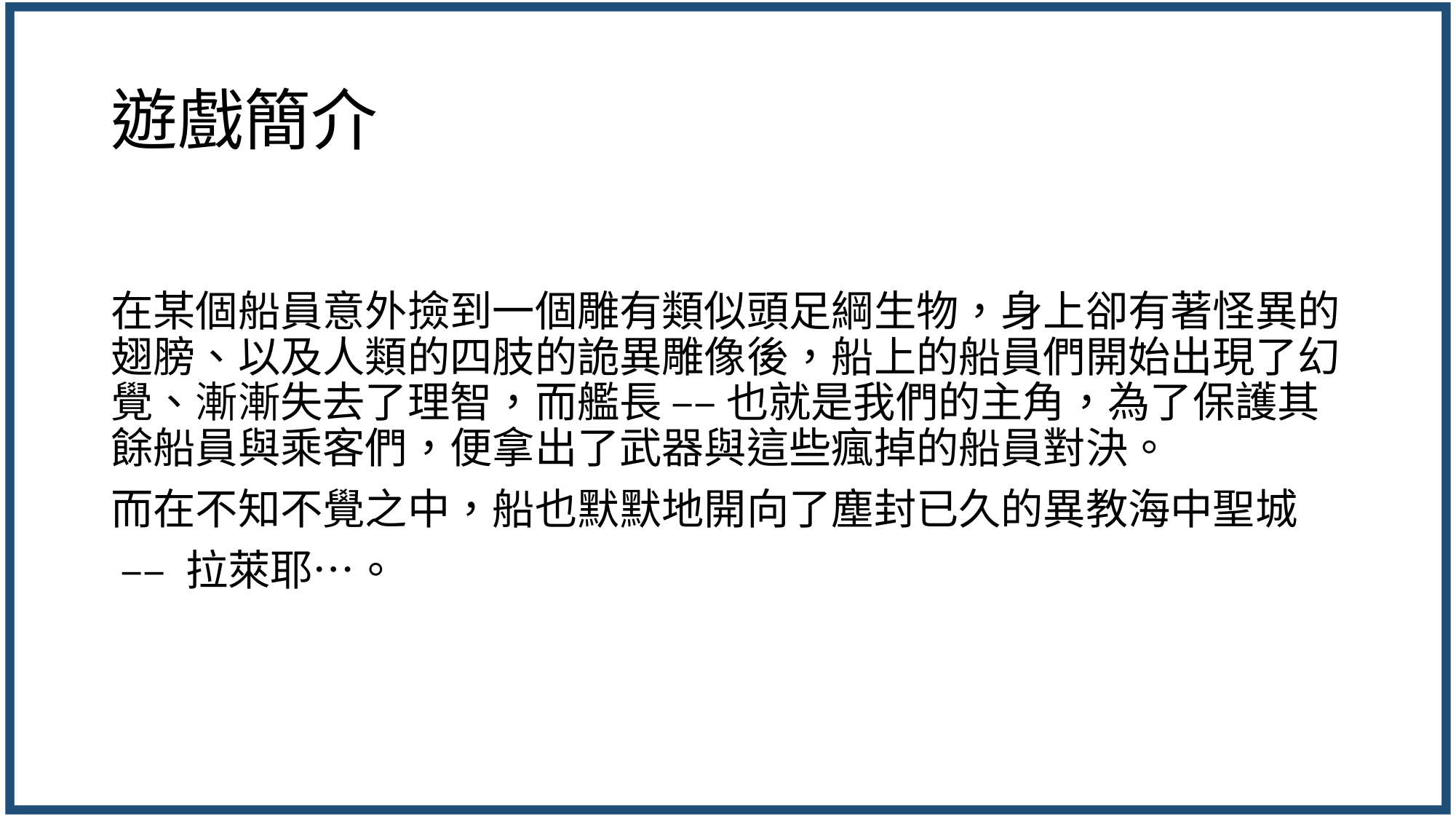

# 遊戲簡介

在某個船員意外撿到一個雕有類似頭足綱生物，身上卻有著怪異的翅膀、以及人類的四肢的詭異雕像後，船上的船員們開始出現了幻覺、漸漸失去了理智，而艦長 –– 也就是我們的主角，為了保護其餘船員與乘客們，便拿出了武器與這些瘋掉的船員對決。
而在不知不覺之中，船也默默地開向了塵封已久的異教海中聖城
 –– 拉萊耶…。